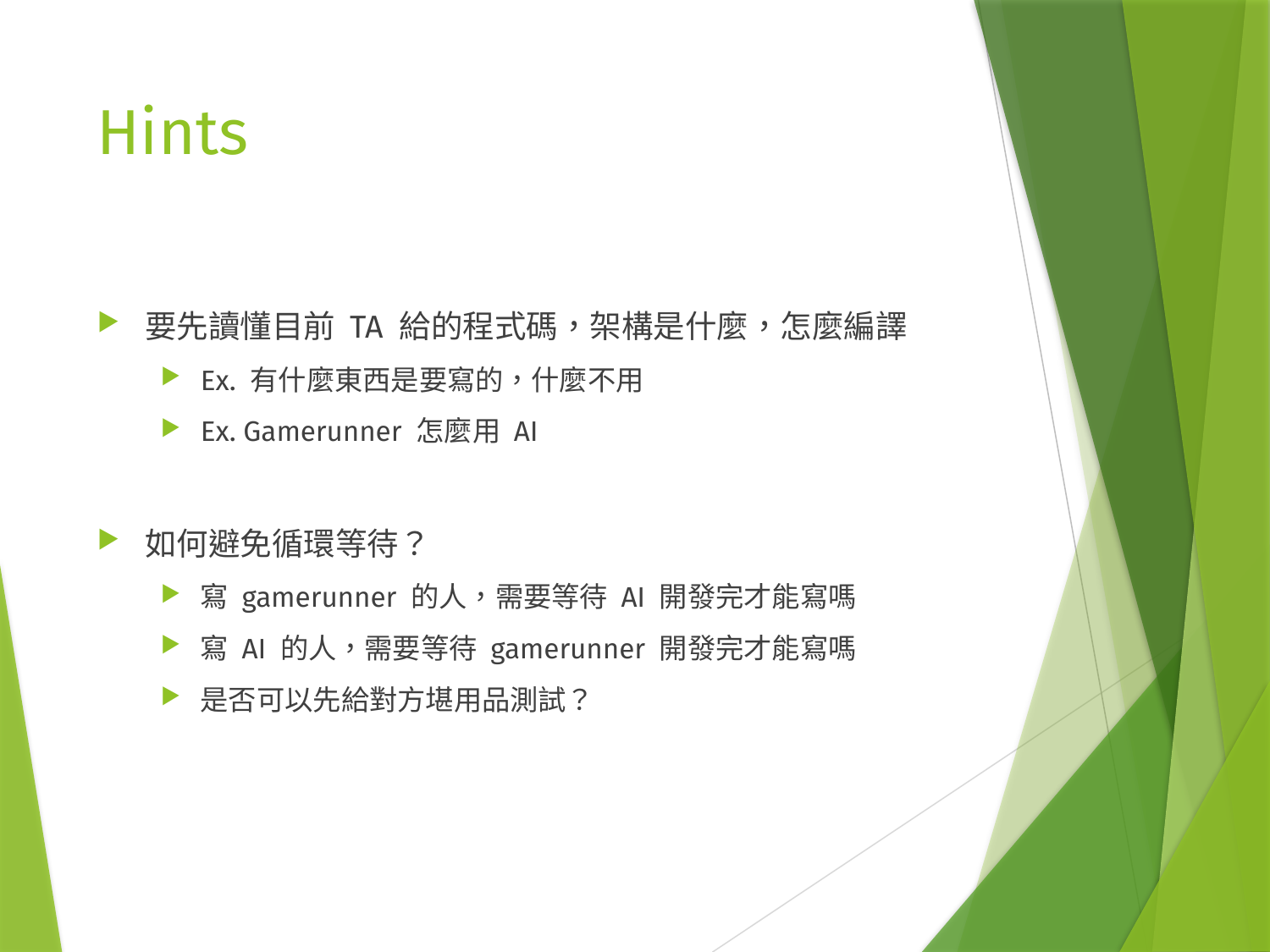

# Hints
要先讀懂目前 TA 給的程式碼，架構是什麼，怎麼編譯
Ex. 有什麼東西是要寫的，什麼不用
Ex. Gamerunner 怎麼用 AI

如何避免循環等待？
寫 gamerunner 的人，需要等待 AI 開發完才能寫嗎
寫 AI 的人，需要等待 gamerunner 開發完才能寫嗎
是否可以先給對方堪用品測試？